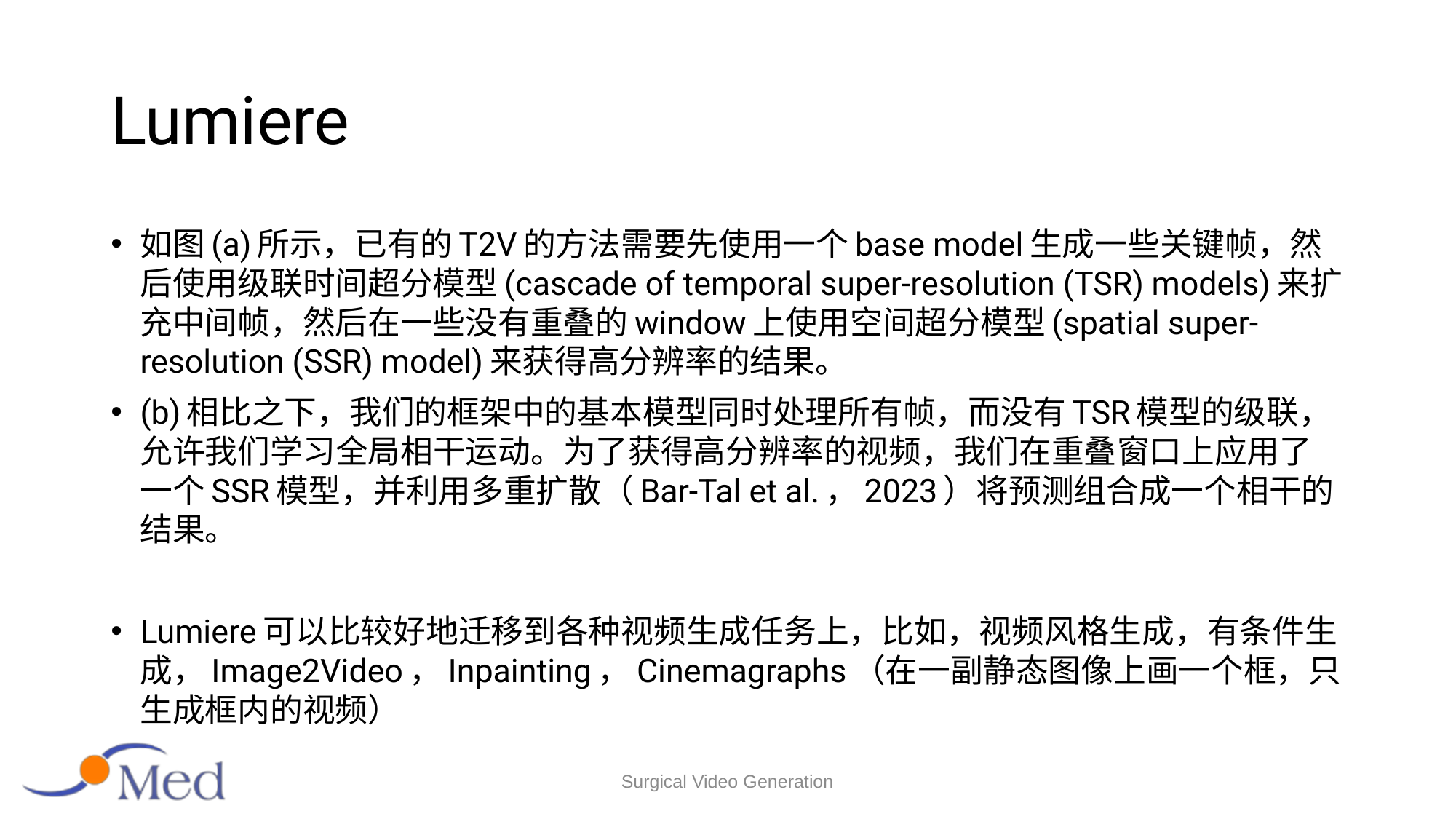

# Lumiere
如图(a)所示，已有的T2V的方法需要先使用一个base model生成一些关键帧，然后使用级联时间超分模型(cascade of temporal super-resolution (TSR) models)来扩充中间帧，然后在一些没有重叠的window上使用空间超分模型(spatial super-resolution (SSR) model)来获得高分辨率的结果。
(b)相比之下，我们的框架中的基本模型同时处理所有帧，而没有TSR模型的级联，允许我们学习全局相干运动。为了获得高分辨率的视频，我们在重叠窗口上应用了一个SSR模型，并利用多重扩散（Bar-Tal et al.，2023）将预测组合成一个相干的结果。

Lumiere可以比较好地迁移到各种视频生成任务上，比如，视频风格生成，有条件生成，Image2Video，Inpainting，Cinemagraphs（在一副静态图像上画一个框，只生成框内的视频）

Surgical Video Generation
8